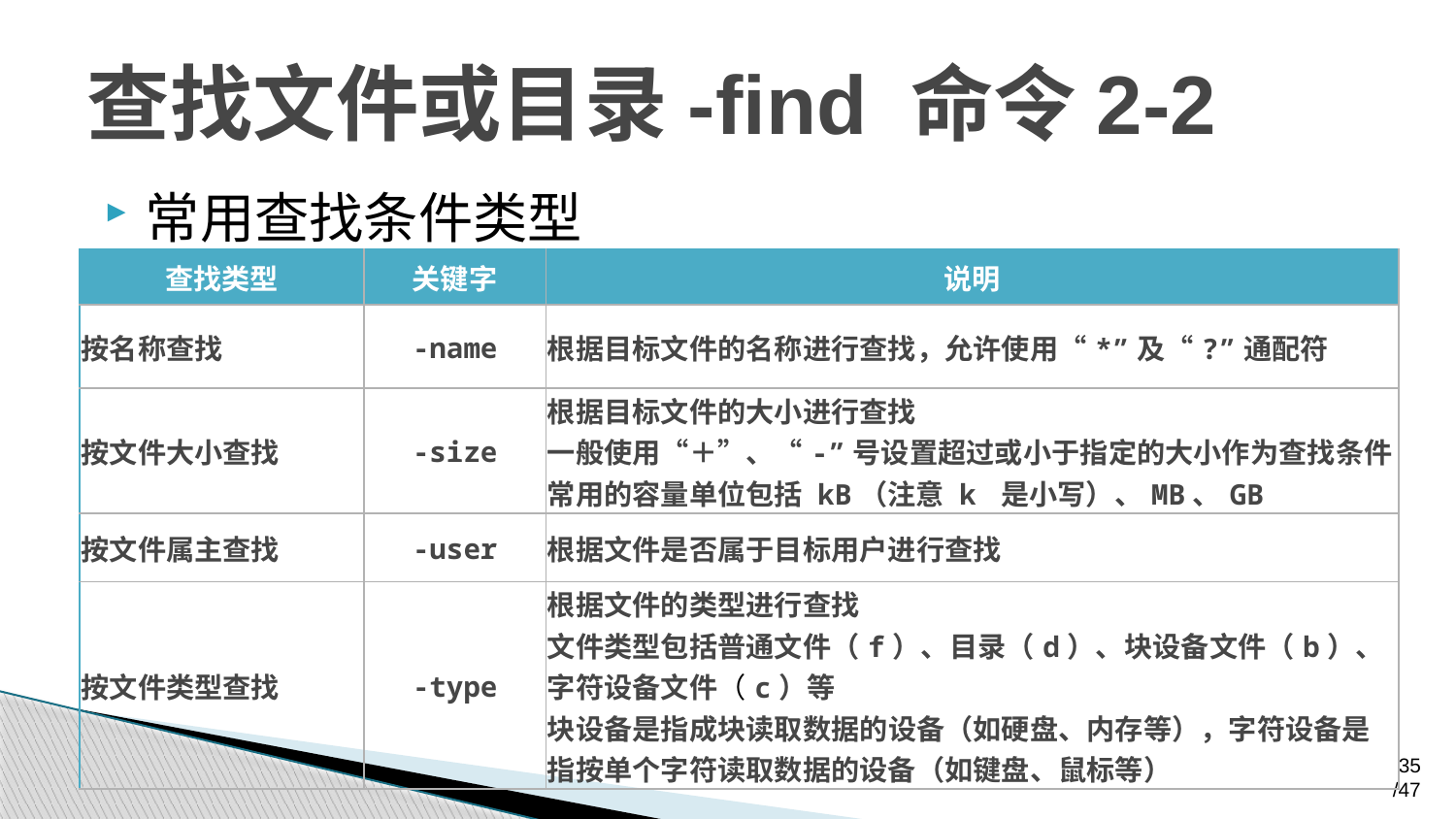

# 查找文件或目录-find 命令2-2
常用查找条件类型

| 查找类型 | 关键字 | 说明 |
| --- | --- | --- |
| 按名称查找 | -name | 根据目标文件的名称进行查找，允许使用“\*”及“?”通配符 |
| 按文件大小查找 | -size | 根据目标文件的大小进行查找 一般使用“＋”、“-”号设置超过或小于指定的大小作为查找条件 常用的容量单位包括 kB（注意 k 是小写）、MB、GB |
| 按文件属主查找 | -user | 根据文件是否属于目标用户进行查找 |
| 按文件类型查找 | -type | 根据文件的类型进行查找 文件类型包括普通文件（f）、目录（d）、块设备文件（b）、字符设备文件（c）等 块设备是指成块读取数据的设备（如硬盘、内存等），字符设备是指按单个字符读取数据的设备（如键盘、鼠标等） |
35/47